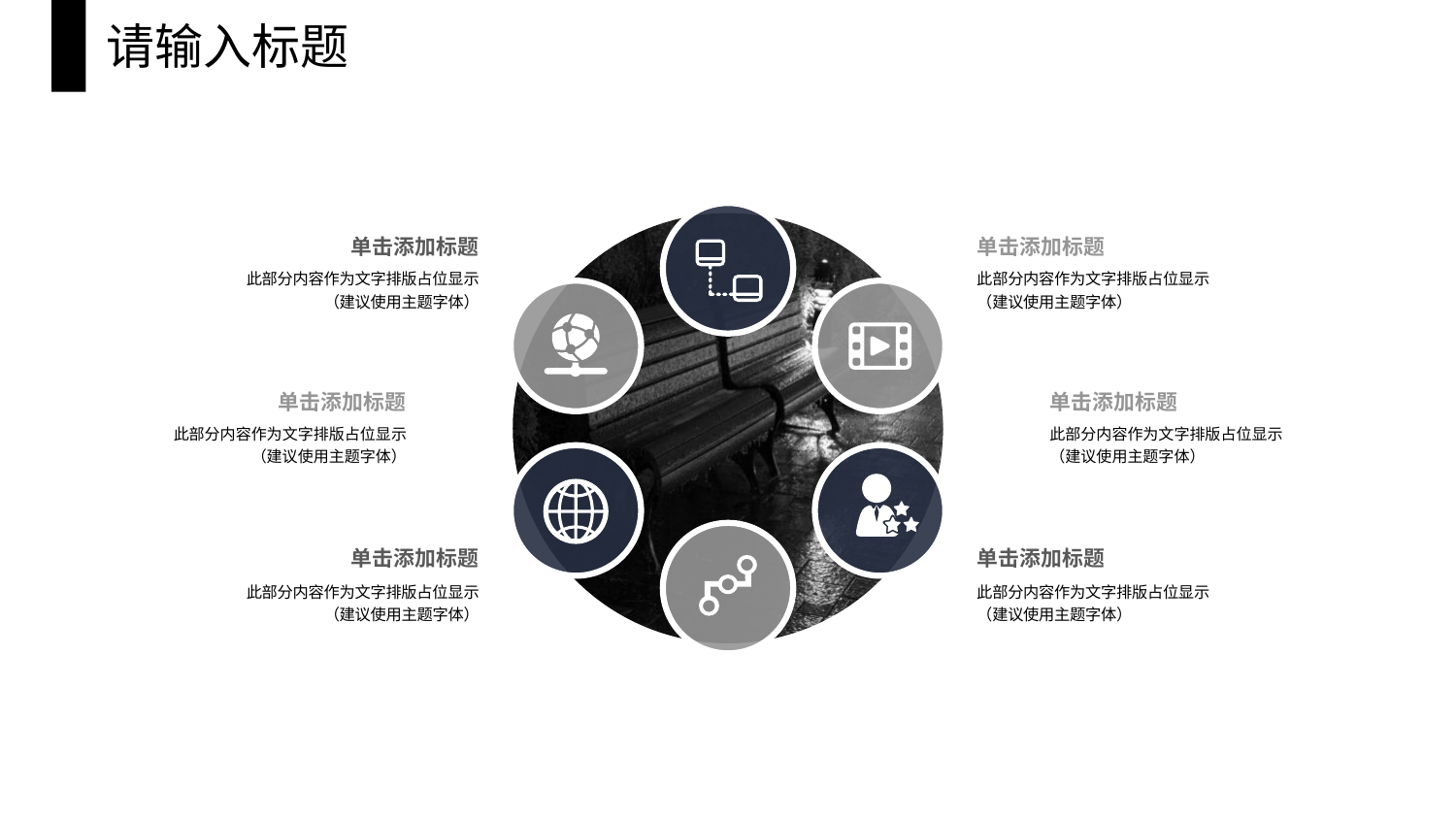

请输入标题

单击添加标题
单击添加标题
此部分内容作为文字排版占位显示
（建议使用主题字体）
此部分内容作为文字排版占位显示
（建议使用主题字体）
单击添加标题
单击添加标题
此部分内容作为文字排版占位显示
（建议使用主题字体）
此部分内容作为文字排版占位显示
（建议使用主题字体）
单击添加标题
单击添加标题
此部分内容作为文字排版占位显示
（建议使用主题字体）
此部分内容作为文字排版占位显示
（建议使用主题字体）